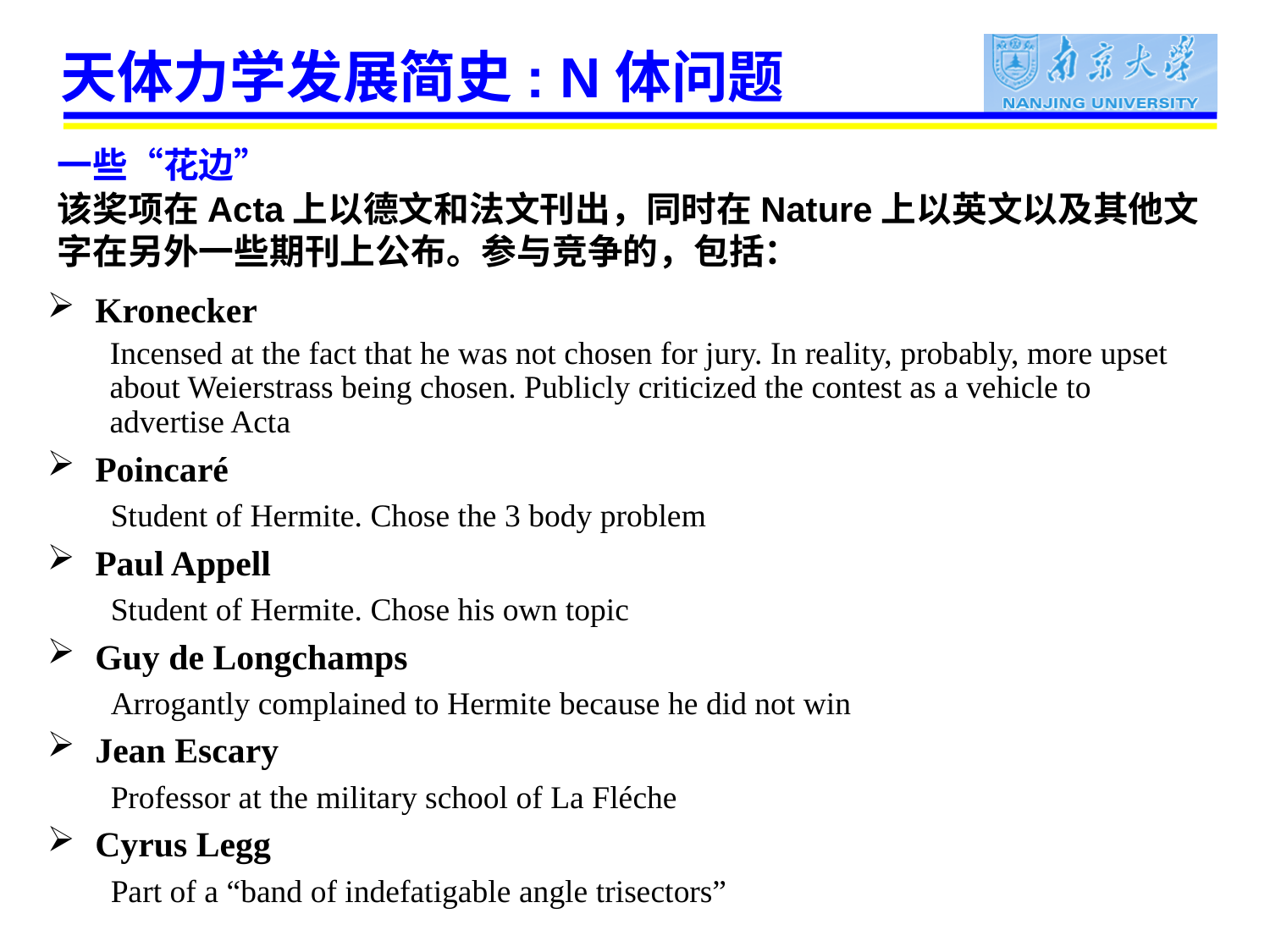

# 天体力学发展简史: N体问题
一些“花边”
该奖项在Acta上以德文和法文刊出，同时在Nature上以英文以及其他文字在另外一些期刊上公布。参与竞争的，包括：
Kronecker
Incensed at the fact that he was not chosen for jury. In reality, probably, more upset about Weierstrass being chosen. Publicly criticized the contest as a vehicle to advertise Acta
Poincaré
Student of Hermite. Chose the 3 body problem
Paul Appell
Student of Hermite. Chose his own topic
Guy de Longchamps
Arrogantly complained to Hermite because he did not win
Jean Escary
Professor at the military school of La Fléche
Cyrus Legg
Part of a “band of indefatigable angle trisectors”